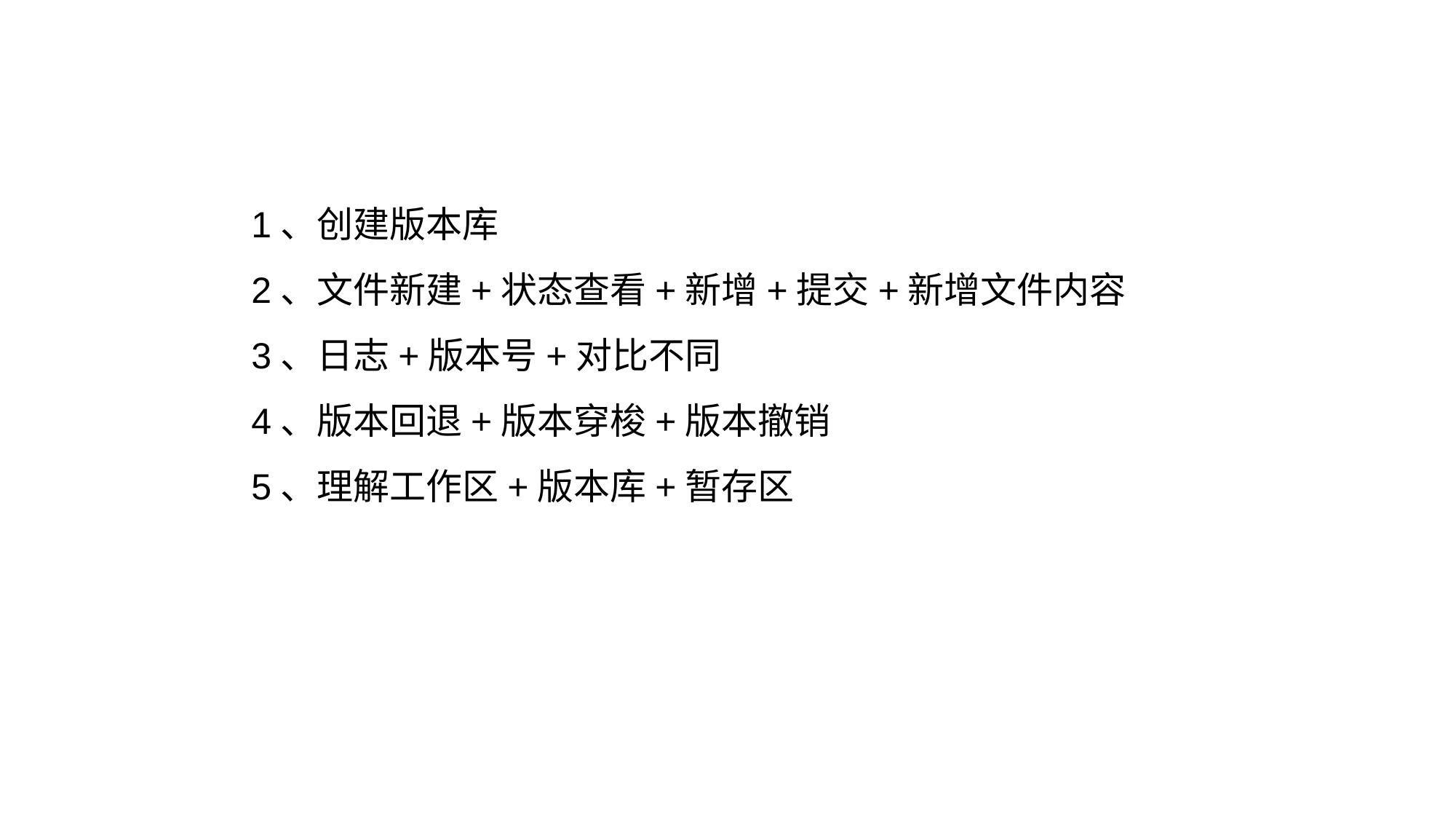

1、创建版本库
2、文件新建+状态查看+新增+提交+新增文件内容
3、日志+版本号+对比不同
4、版本回退+版本穿梭+版本撤销
5、理解工作区+版本库+暂存区